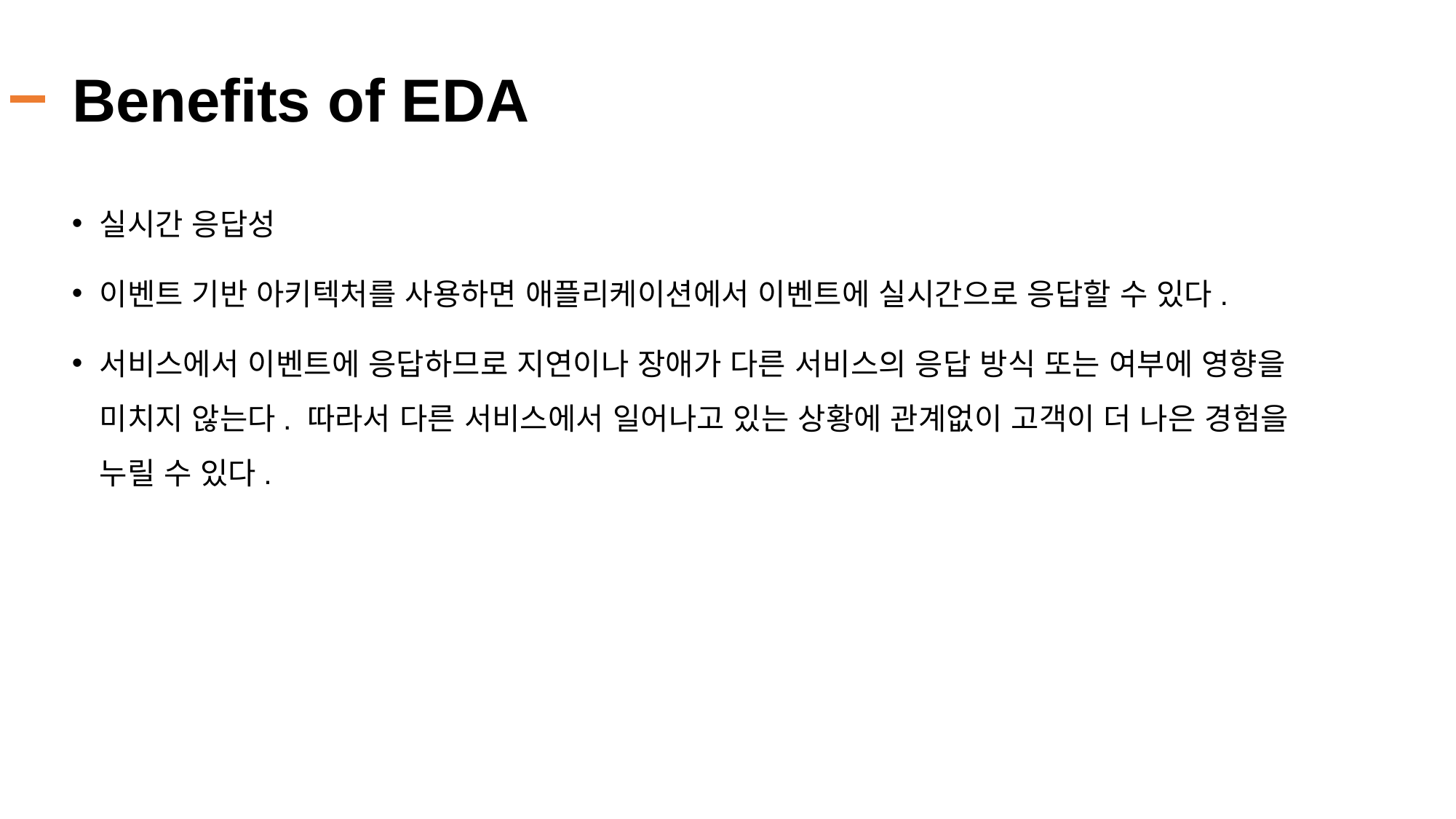

# Benefits of EDA

실시간 응답성
이벤트 기반 아키텍처를 사용하면 애플리케이션에서 이벤트에 실시간으로 응답할 수 있다.
서비스에서 이벤트에 응답하므로 지연이나 장애가 다른 서비스의 응답 방식 또는 여부에 영향을 미치지 않는다. 따라서 다른 서비스에서 일어나고 있는 상황에 관계없이 고객이 더 나은 경험을 누릴 수 있다.